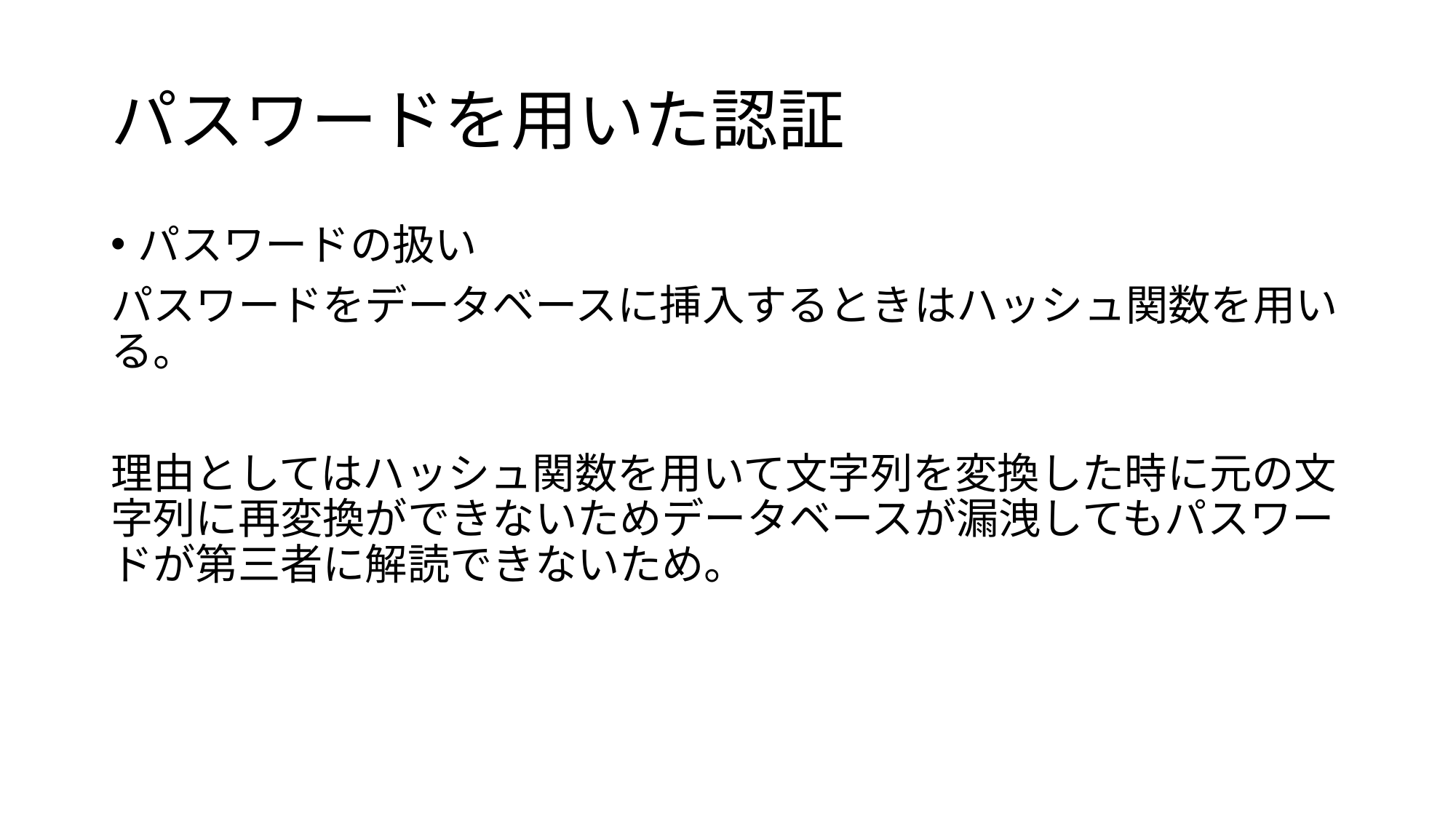

# パスワードを用いた認証
パスワードの扱い
パスワードをデータベースに挿入するときはハッシュ関数を用いる。

理由としてはハッシュ関数を用いて文字列を変換した時に元の文字列に再変換ができないためデータベースが漏洩してもパスワードが第三者に解読できないため。